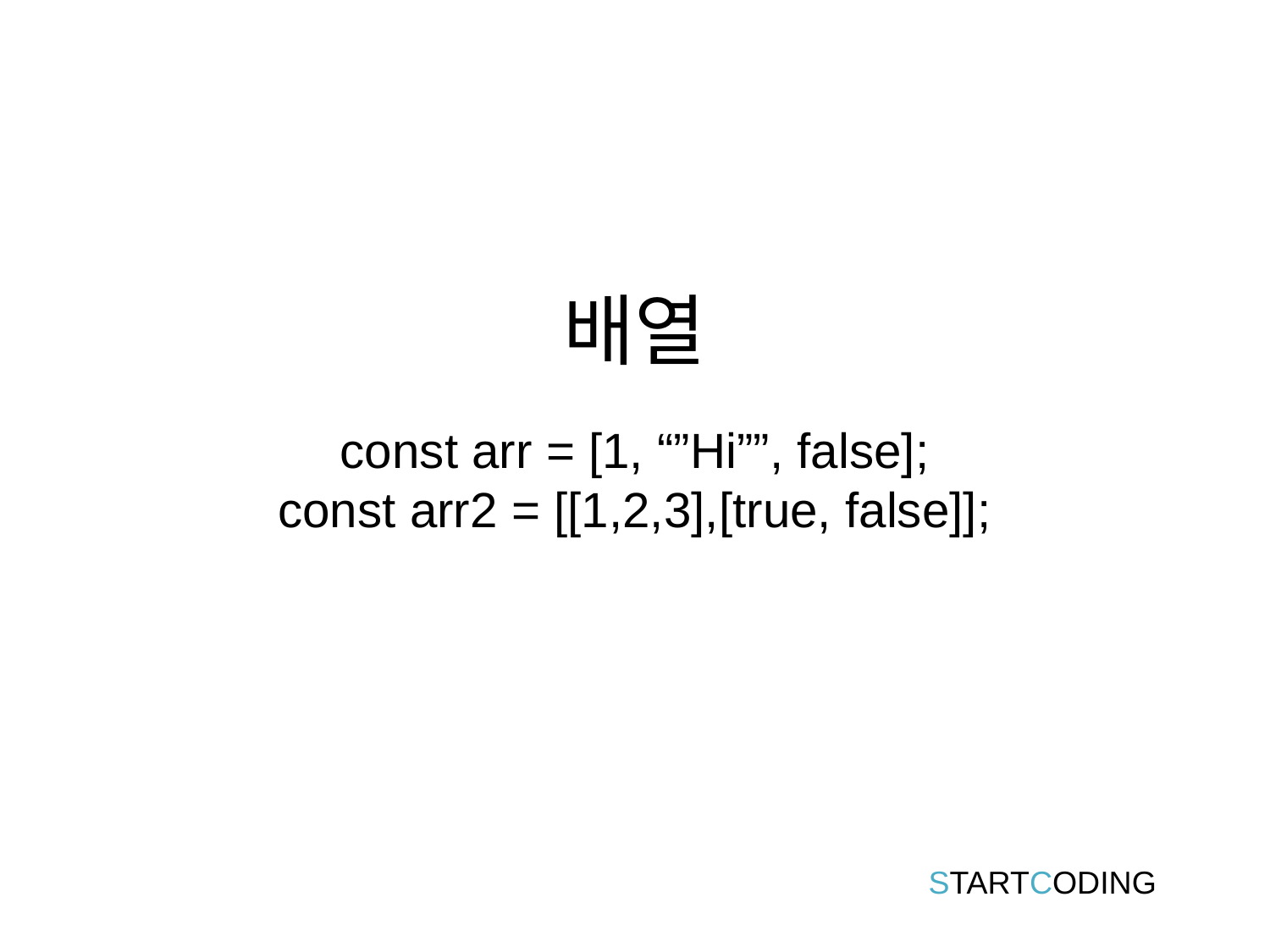

# 배열
const arr = [1, “”Hi””, false];
const arr2 = [[1,2,3],[true, false]];
STARTCODING